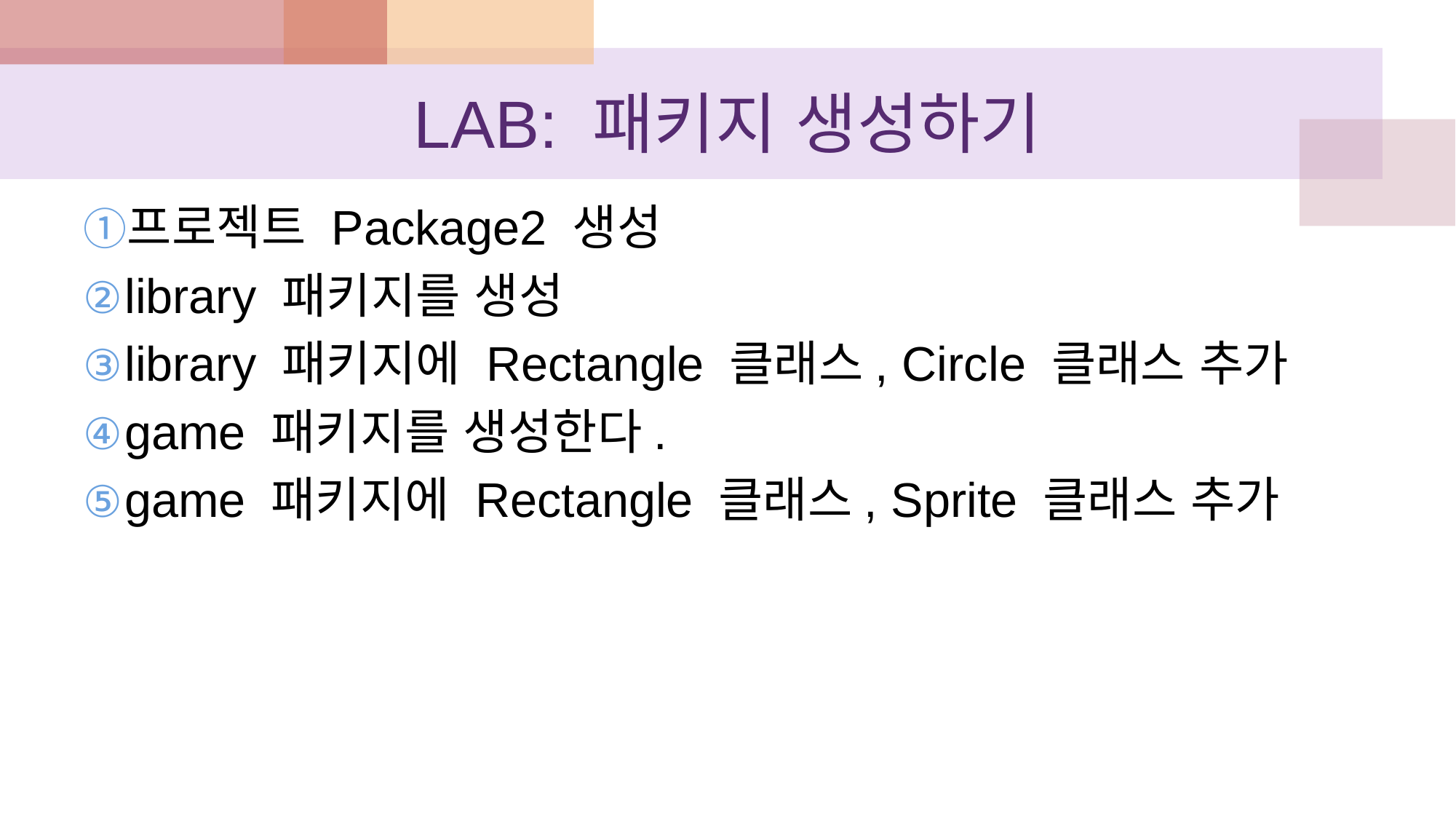

# LAB: 패키지 생성하기
프로젝트 Package2 생성
library 패키지를 생성
library 패키지에 Rectangle 클래스, Circle 클래스 추가
game 패키지를 생성한다.
game 패키지에 Rectangle 클래스, Sprite 클래스 추가